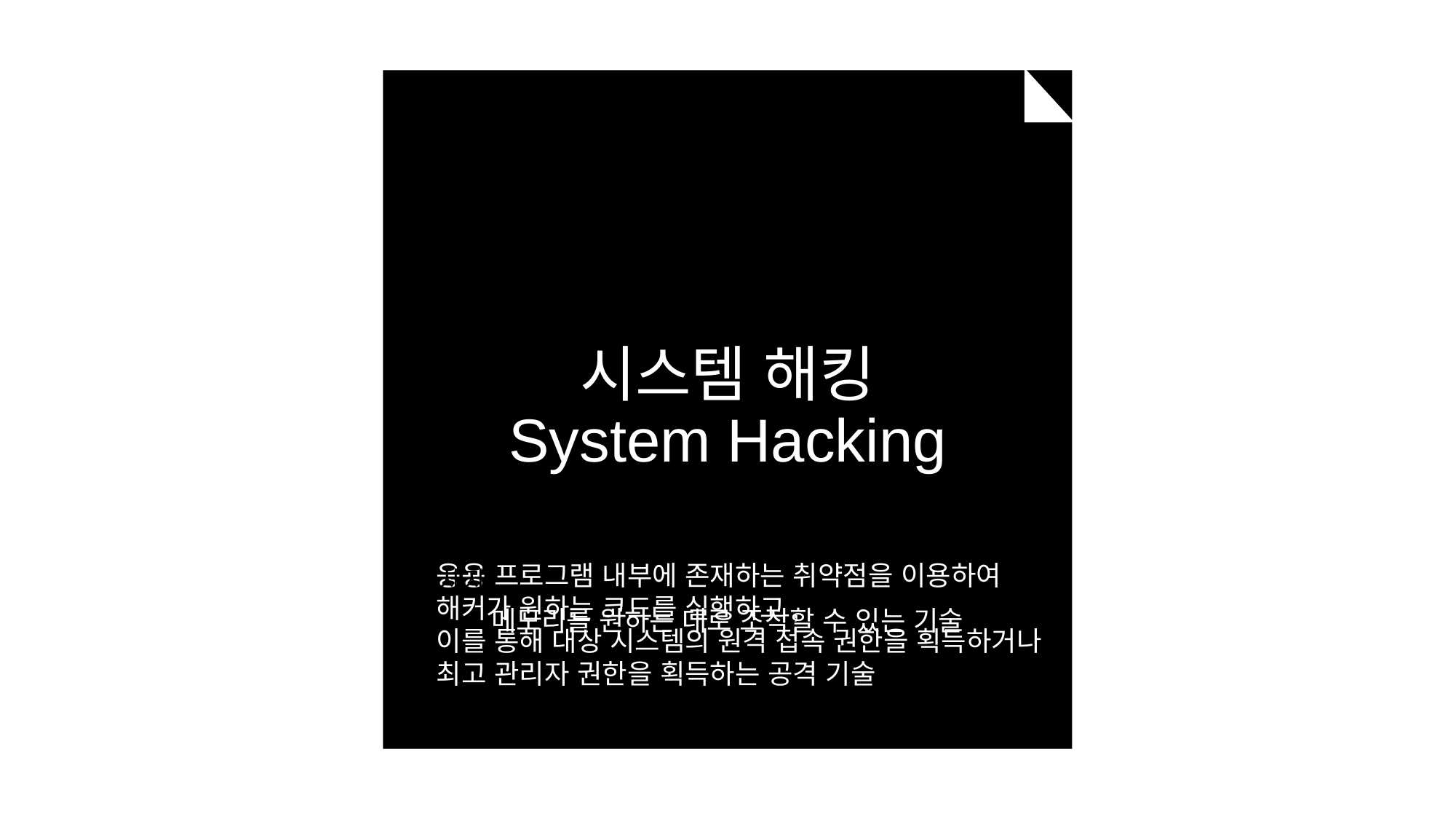

# 시스템 해킹 System Hacking
운영체제
소프트웨어
하드웨어
응용 프로그램 내부에 존재하는 취약점을 이용하여
해커가 원하는 코드를 실행하고,
이를 통해 대상 시스템의 원격 접속 권한을 획득하거나
최고 관리자 권한을 획득하는 공격 기술
운영체제
메모리를 원하는 대로 조작할 수 있는 기술